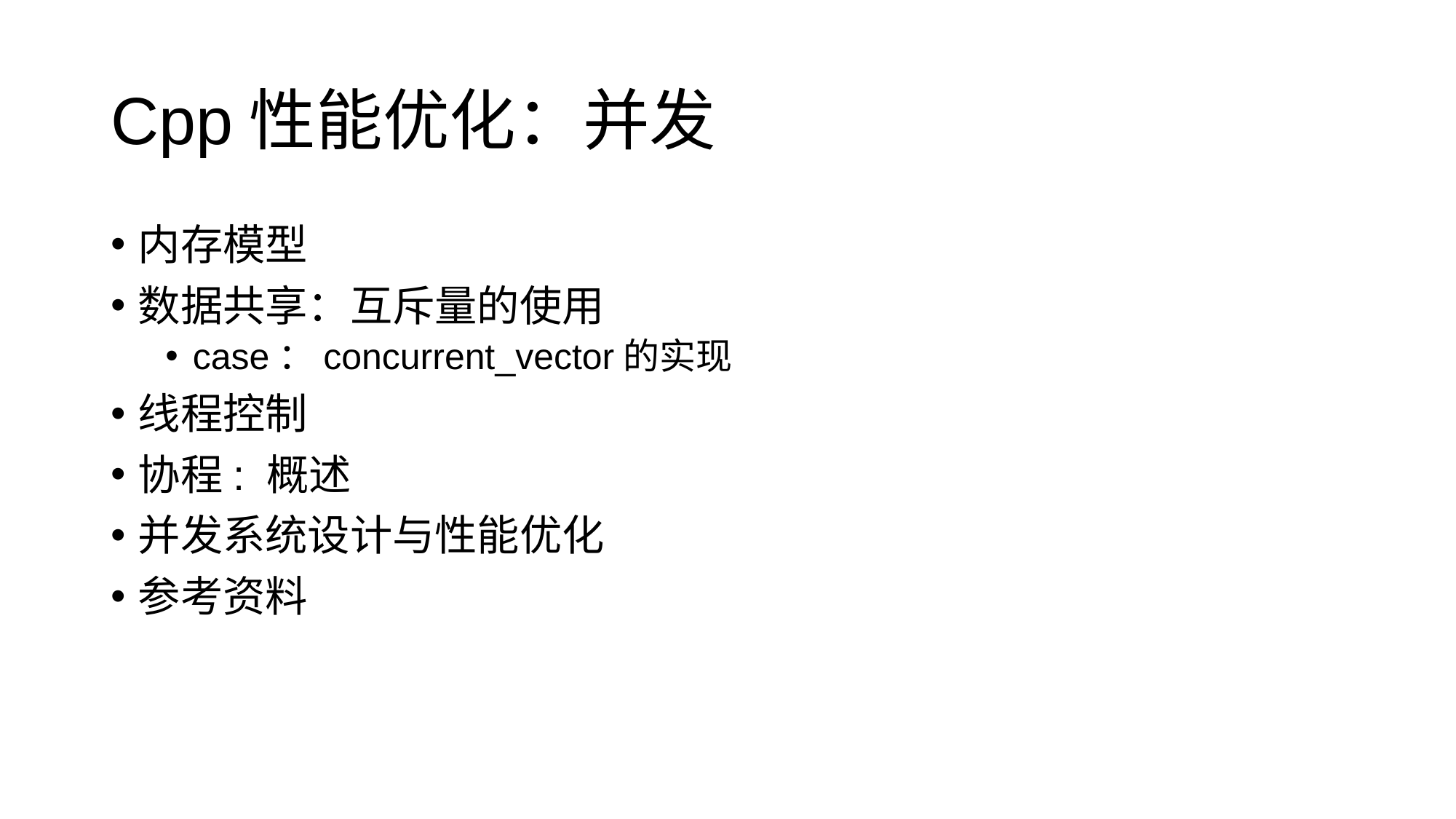

# Cpp性能优化：并发
内存模型
数据共享：互斥量的使用
case：concurrent_vector的实现
线程控制
协程: 概述
并发系统设计与性能优化
参考资料